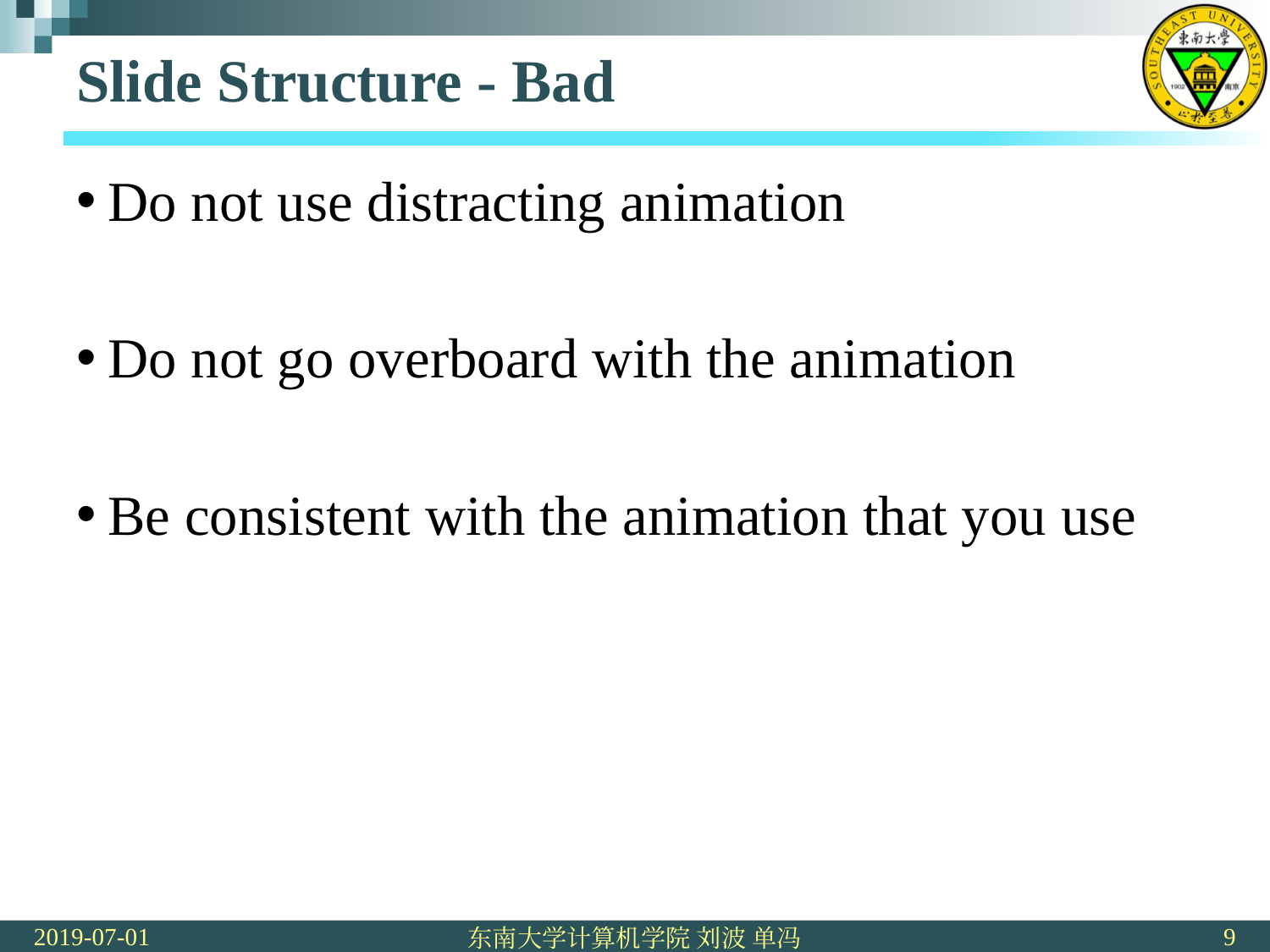

# Slide Structure - Bad
Do not use distracting animation

Do not go overboard with the animation

Be consistent with the animation that you use
2019-07-01
9
东南大学计算机学院 刘波 单冯